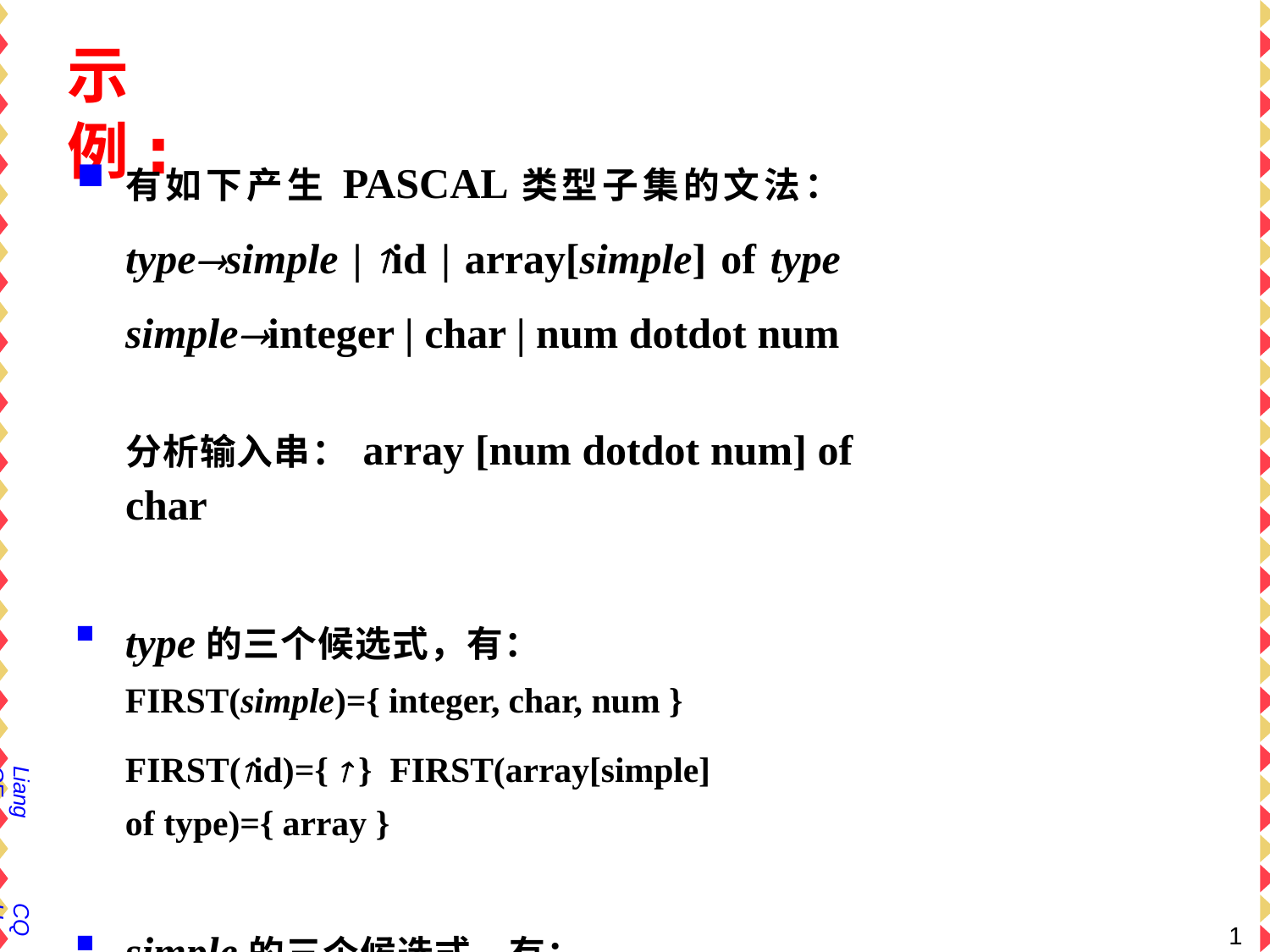

# 示例:
有如下产生PASCAL类型子集的文法：  type→simple | ↑id | array[simple] of type  simple→integer | char | num dotdot num
分析输入串：array [num dotdot num] of char

type的三个候选式，有：  FIRST(simple)={ integer, char, num }  FIRST(↑id)={ ↑ }  FIRST(array[simple] of type)={ array }

simple的三个候选式，有：  FIRST（integer）={ integer }  FIRST(char)={ char }  FIRST(num dotdot num)={ num }
Liang GE
CQU
13